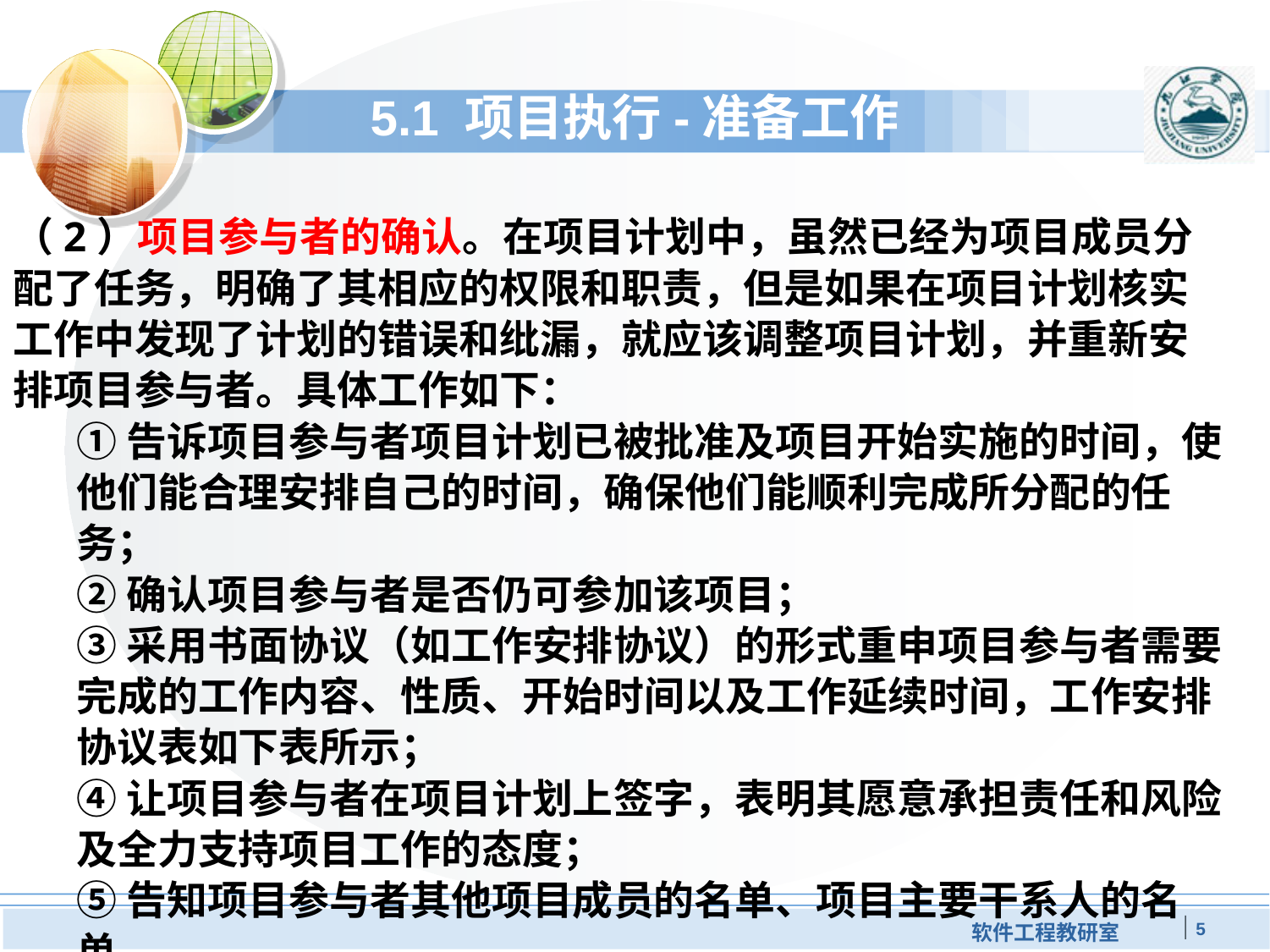

# 5.1 项目执行-准备工作
（2）项目参与者的确认。在项目计划中，虽然已经为项目成员分配了任务，明确了其相应的权限和职责，但是如果在项目计划核实工作中发现了计划的错误和纰漏，就应该调整项目计划，并重新安排项目参与者。具体工作如下：
①告诉项目参与者项目计划已被批准及项目开始实施的时间，使他们能合理安排自己的时间，确保他们能顺利完成所分配的任务；
②确认项目参与者是否仍可参加该项目；
③采用书面协议（如工作安排协议）的形式重申项目参与者需要完成的工作内容、性质、开始时间以及工作延续时间，工作安排协议表如下表所示；
④让项目参与者在项目计划上签字，表明其愿意承担责任和风险及全力支持项目工作的态度；
⑤告知项目参与者其他项目成员的名单、项目主要干系人的名单。